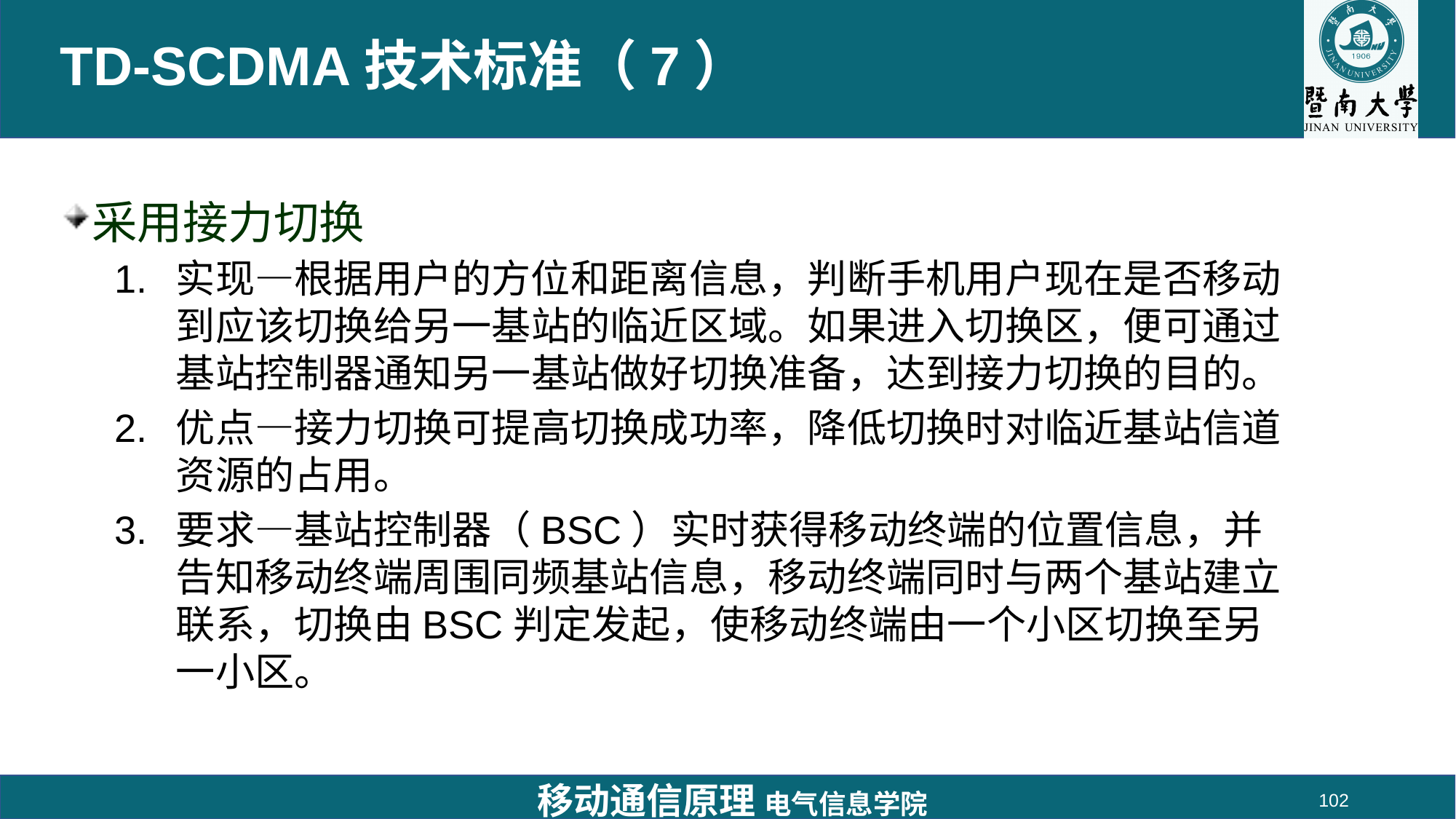

# TD-SCDMA技术标准（7）
采用接力切换
实现—根据用户的方位和距离信息，判断手机用户现在是否移动到应该切换给另一基站的临近区域。如果进入切换区，便可通过基站控制器通知另一基站做好切换准备，达到接力切换的目的。
优点—接力切换可提高切换成功率，降低切换时对临近基站信道资源的占用。
要求—基站控制器（BSC）实时获得移动终端的位置信息，并告知移动终端周围同频基站信息，移动终端同时与两个基站建立联系，切换由BSC判定发起，使移动终端由一个小区切换至另一小区。
移动通信原理 电气信息学院
102